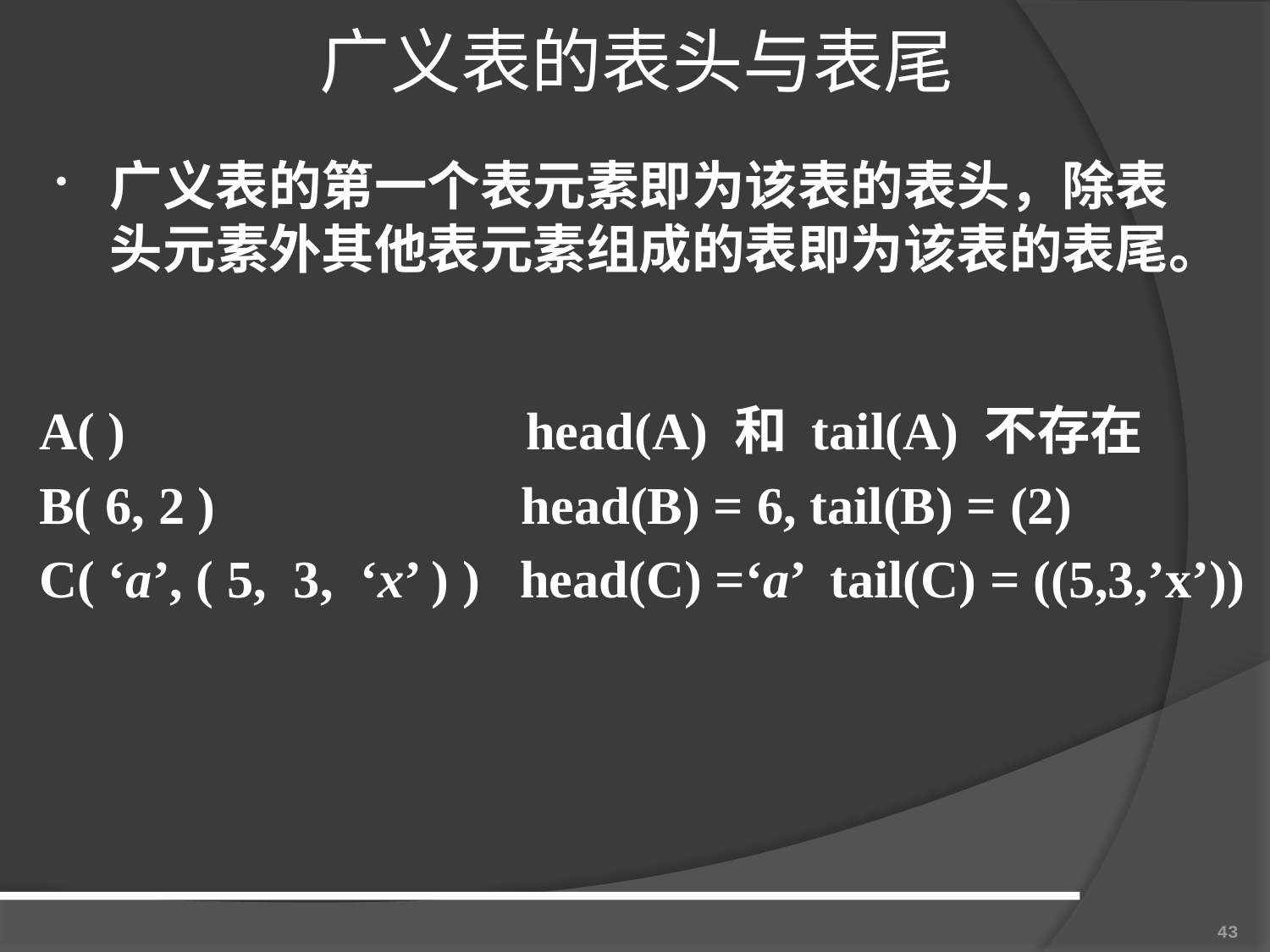

# 广义表的表头与表尾
广义表的第一个表元素即为该表的表头，除表头元素外其他表元素组成的表即为该表的表尾。
A( )                              head(A) 和 tail(A) 不存在
B( 6, 2 )                       head(B) = 6, tail(B) = (2)
C( ‘a’, ( 5,  3,  ‘x’ ) )   head(C) =‘a’  tail(C) = ((5,3,’x’))
43